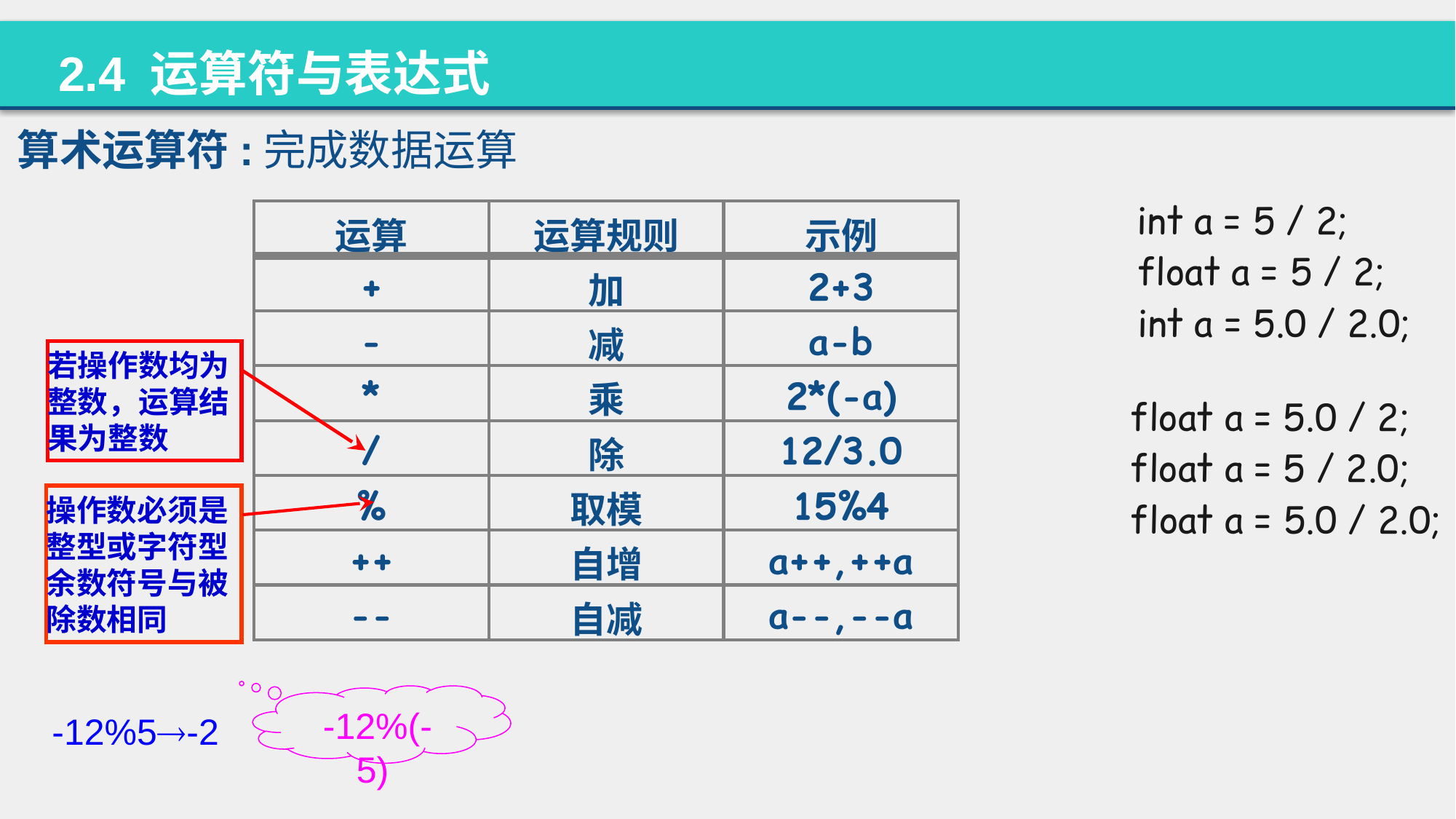

2.4 运算符与表达式
算术运算符:完成数据运算
int a = 5 / 2;
| 运算 | 运算规则 | 示例 |
| --- | --- | --- |
| + | 加 | 2+3 |
| - | 减 | a-b |
| \* | 乘 | 2\*(-a) |
| / | 除 | 12/3.0 |
| % | 取模 | 15%4 |
| ++ | 自增 | a++,++a |
| -- | 自减 | a--,--a |
float a = 5 / 2;
int a = 5.0 / 2.0;
若操作数均为整数，运算结果为整数

float a = 5.0 / 2;
float a = 5 / 2.0;
操作数必须是整型或字符型
余数符号与被除数相同
float a = 5.0 / 2.0;

 -12%(-5)
-12%5→-2